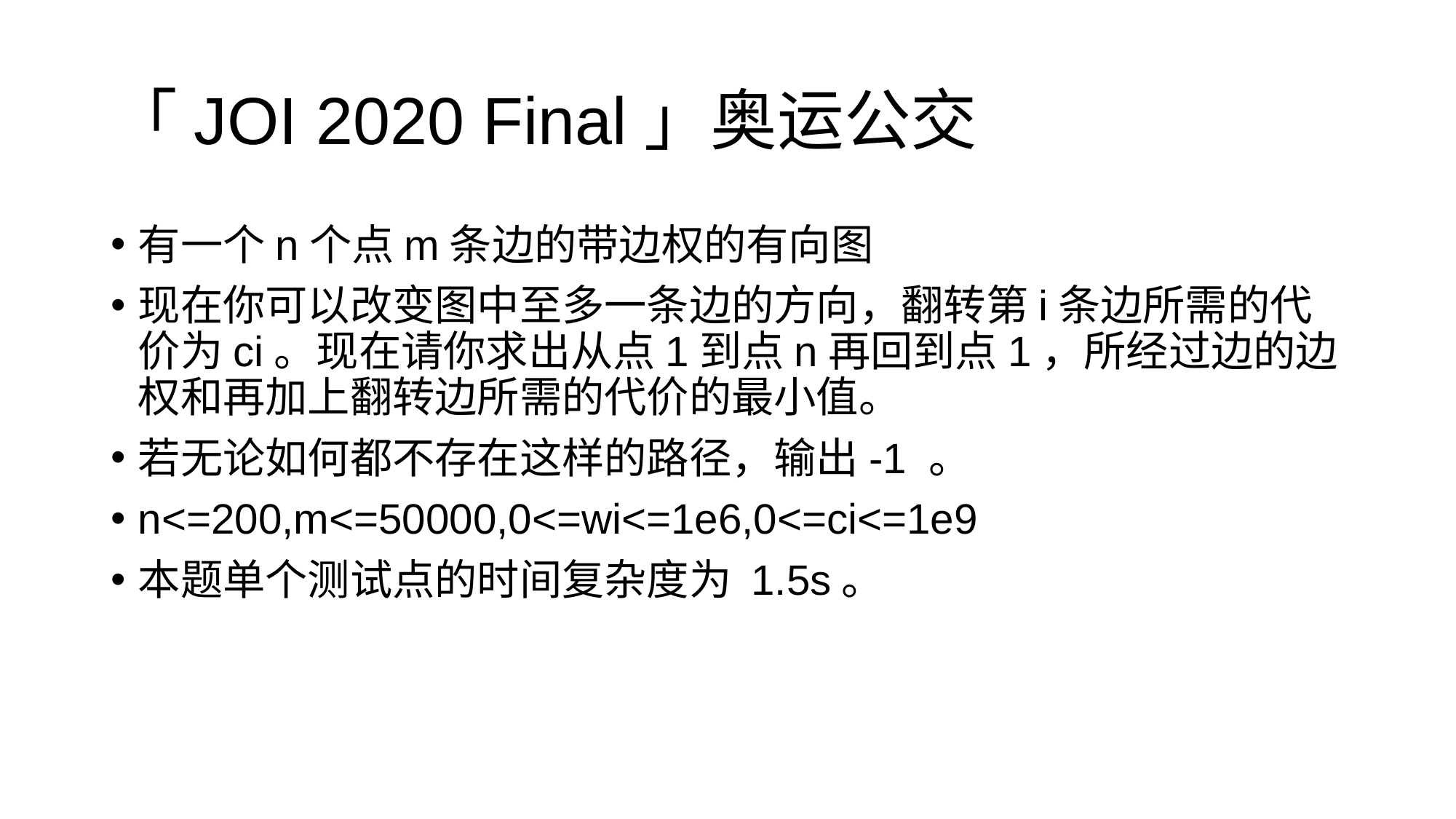

# 「JOI 2020 Final」奥运公交
有一个n个点m条边的带边权的有向图
现在你可以改变图中至多一条边的方向，翻转第i条边所需的代价为ci。现在请你求出从点1到点n再回到点1，所经过边的边权和再加上翻转边所需的代价的最小值。
若无论如何都不存在这样的路径，输出-1 。
n<=200,m<=50000,0<=wi<=1e6,0<=ci<=1e9
本题单个测试点的时间复杂度为 1.5s。